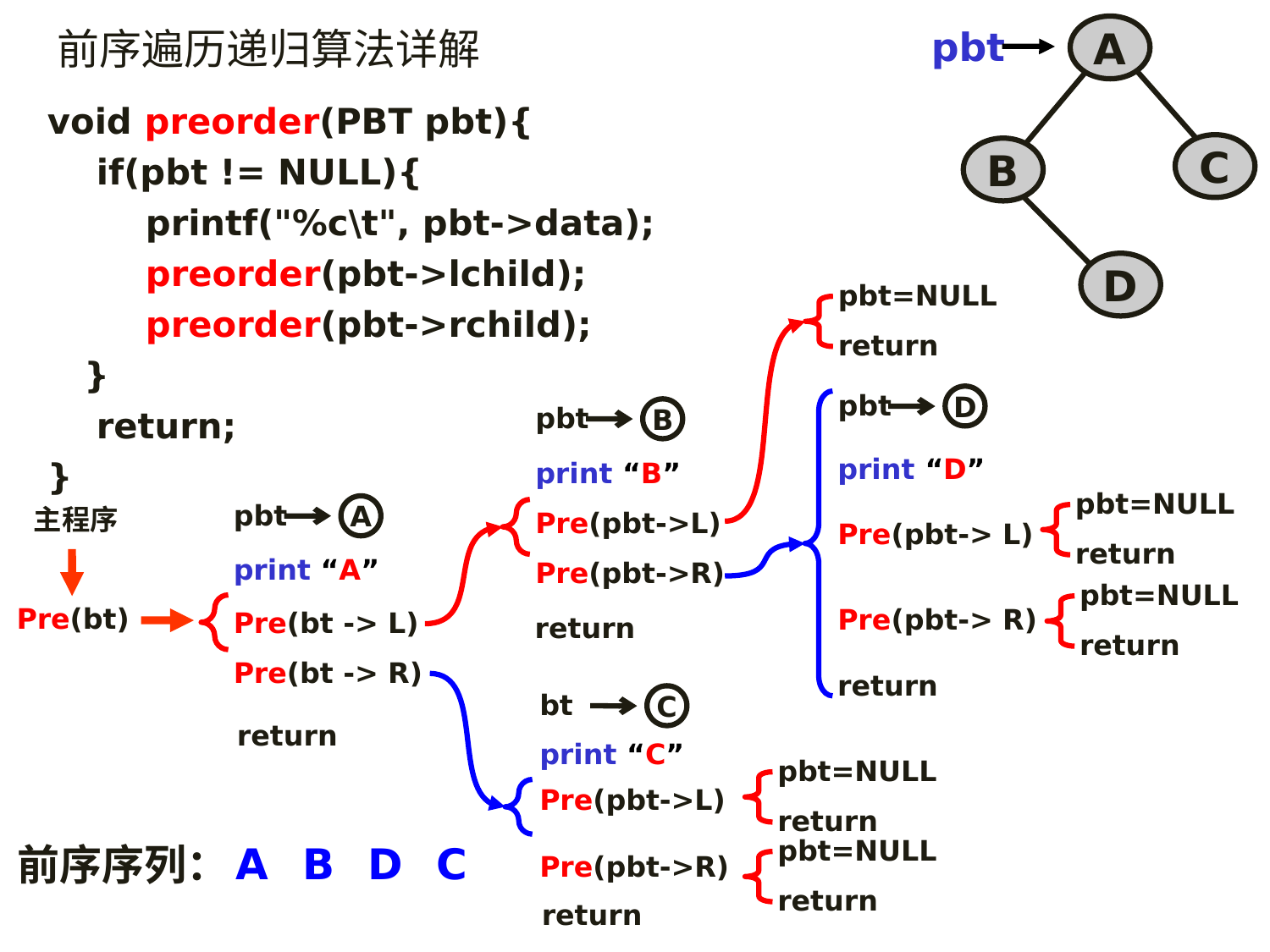

A

C
B

D
 前序遍历递归算法详解
pbt

void preorder(PBT pbt){
    if(pbt != NULL){
        printf("%c\t", pbt->data);
        preorder(pbt->lchild);
        preorder(pbt->rchild);
   }
    return;
}
pbt=NULL

return
pbt
D

pbt
B

print “D”
print “B”
pbt=NULL

return
pbt
A

主程序

Pre(bt)
Pre(pbt->L)

Pre(pbt-> L)
print “A”
Pre(pbt->R)

pbt=NULL

return

Pre(pbt-> R)
Pre(bt -> L)
return
Pre(bt -> R)

return
bt
C

return
print “C”
pbt=NULL

return
Pre(pbt->L)
pbt=NULL

return
前序序列：
A
B
D
C
Pre(pbt->R)
return